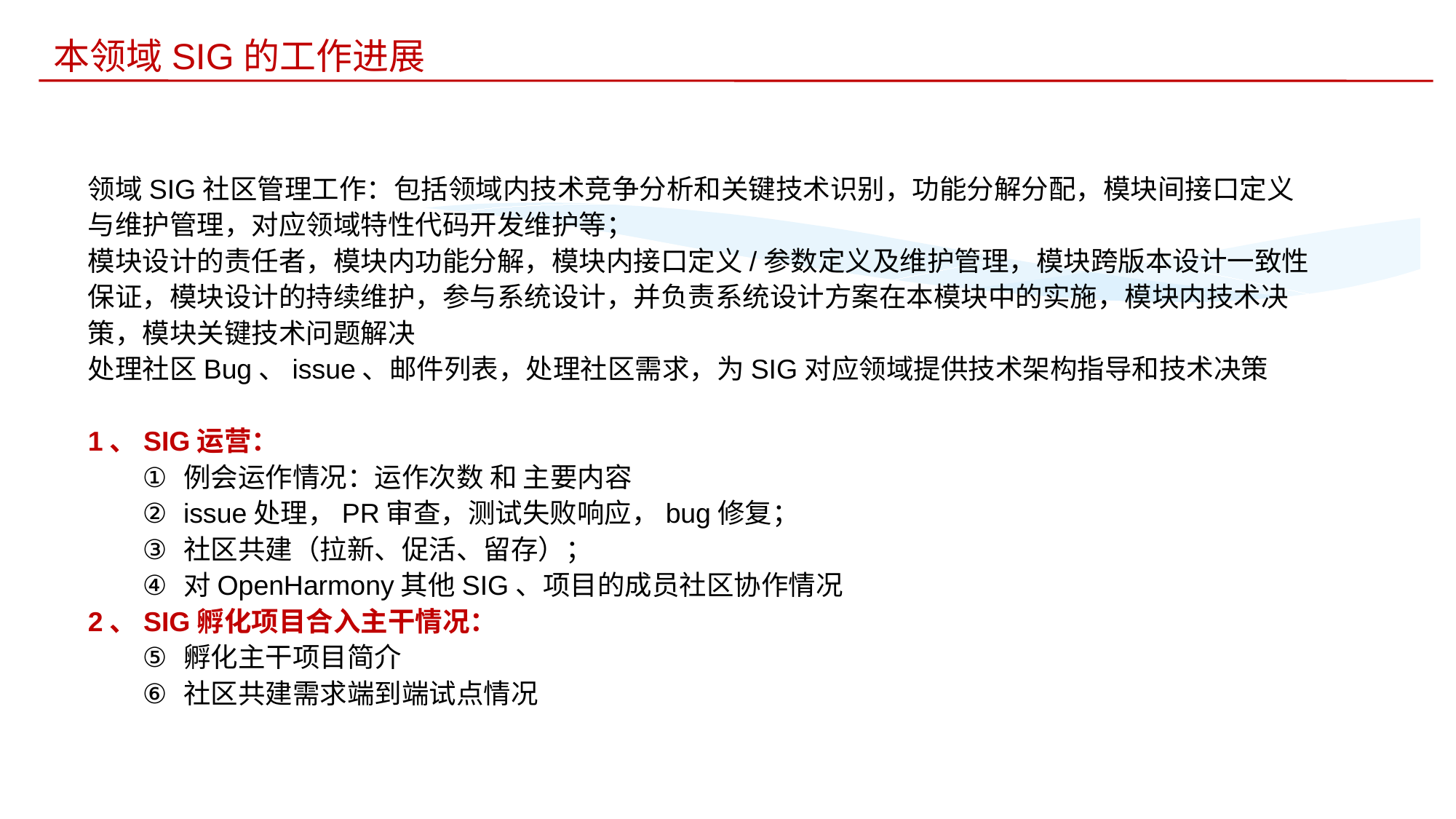

本领域SIG的工作进展

领域SIG社区管理工作：包括领域内技术竞争分析和关键技术识别，功能分解分配，模块间接口定义与维护管理，对应领域特性代码开发维护等；
模块设计的责任者，模块内功能分解，模块内接口定义/参数定义及维护管理，模块跨版本设计一致性保证，模块设计的持续维护，参与系统设计，并负责系统设计方案在本模块中的实施，模块内技术决策，模块关键技术问题解决
处理社区Bug、issue、邮件列表，处理社区需求，为SIG对应领域提供技术架构指导和技术决策

1、SIG运营：
例会运作情况：运作次数 和 主要内容
issue处理，PR审查，测试失败响应，bug修复；
社区共建（拉新、促活、留存）；
对OpenHarmony其他SIG、项目的成员社区协作情况
2、SIG孵化项目合入主干情况：
孵化主干项目简介
社区共建需求端到端试点情况